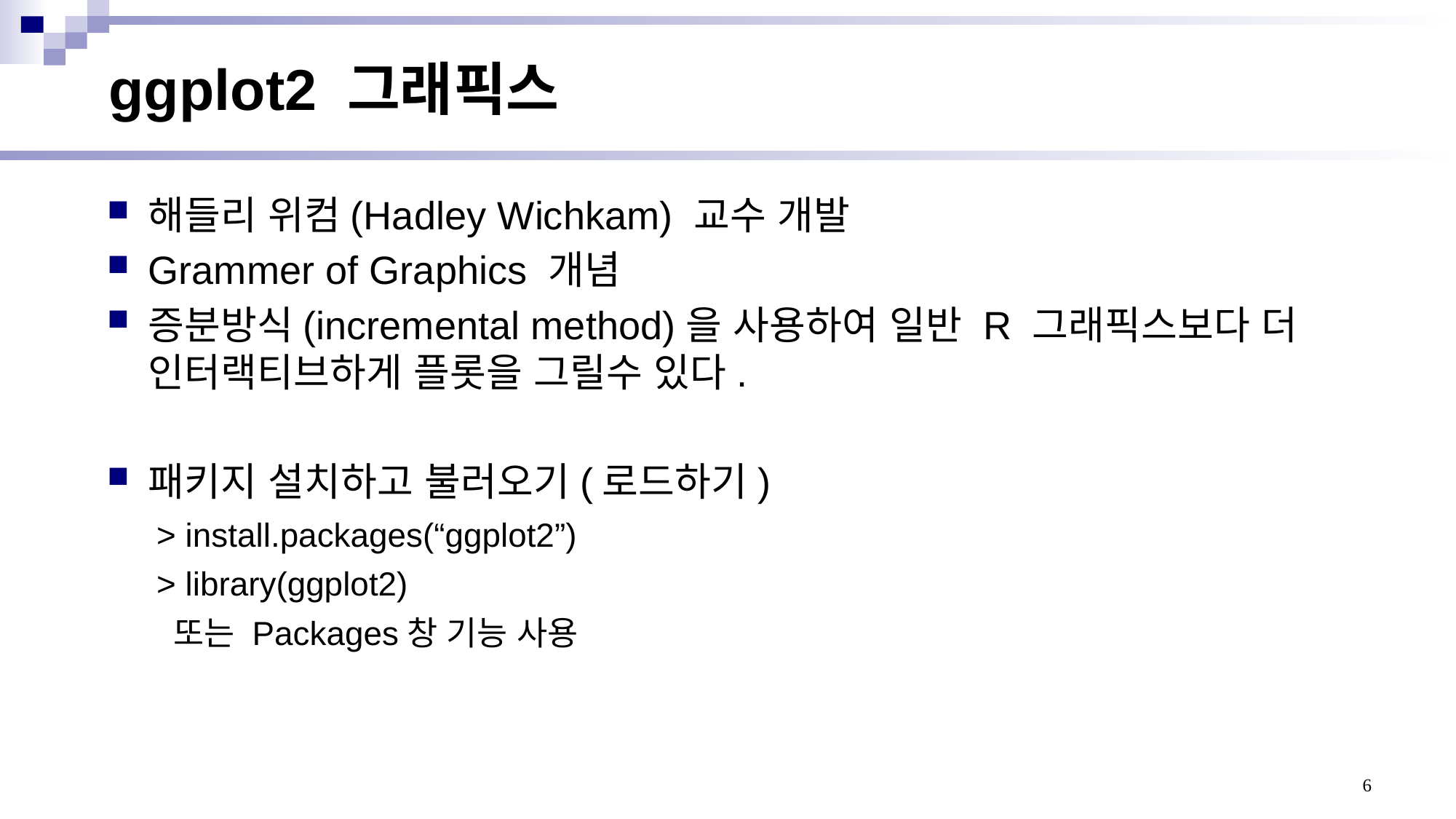

# ggplot2 그래픽스
해들리 위컴(Hadley Wichkam) 교수 개발
Grammer of Graphics 개념
증분방식(incremental method)을 사용하여 일반 R 그래픽스보다 더 인터랙티브하게 플롯을 그릴수 있다.

패키지 설치하고 불러오기(로드하기)
> install.packages(“ggplot2”)
> library(ggplot2)
 또는 Packages창 기능 사용

6